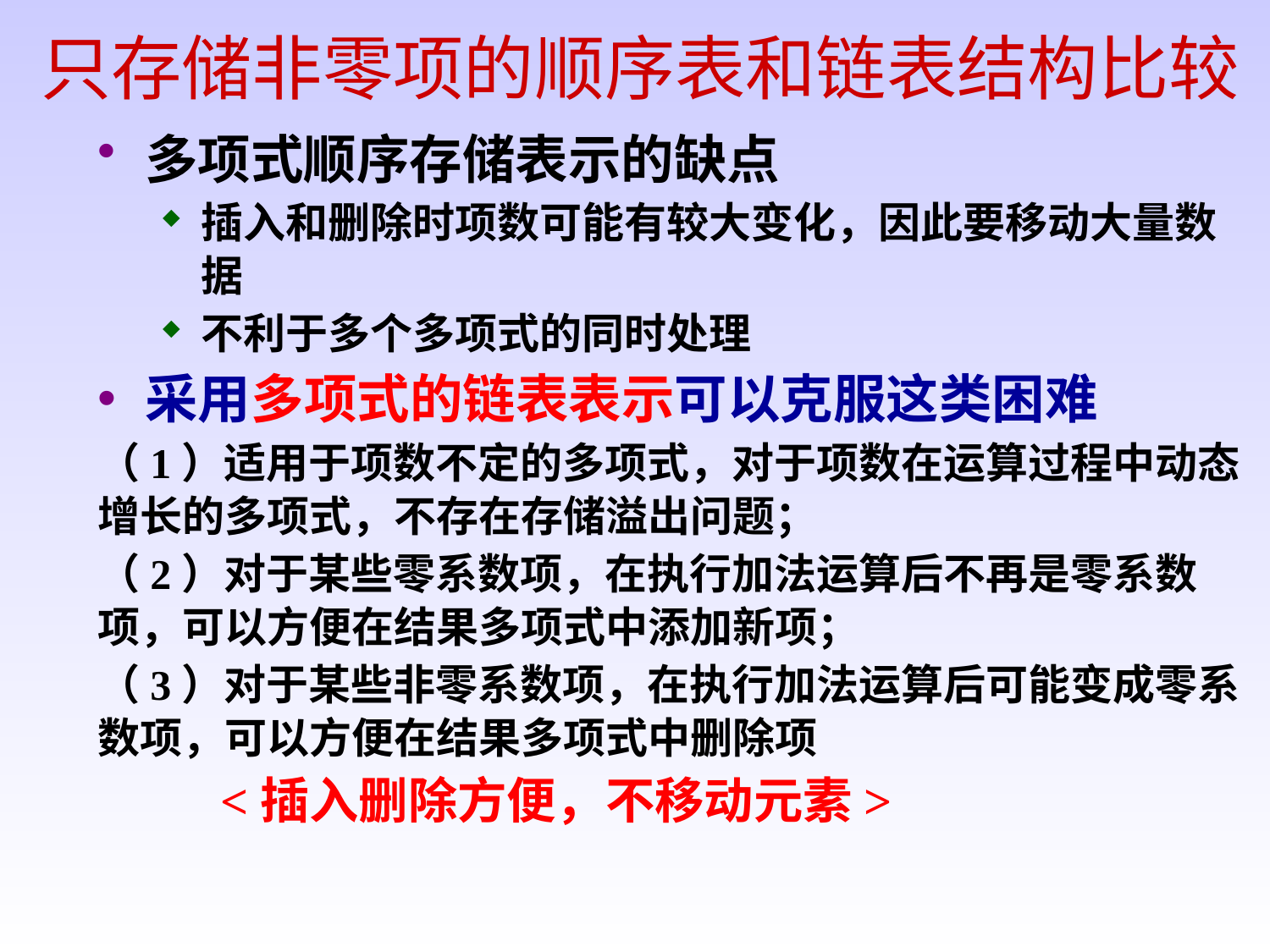

# 只存储非零项的顺序表和链表结构比较
多项式顺序存储表示的缺点
插入和删除时项数可能有较大变化，因此要移动大量数据
不利于多个多项式的同时处理
采用多项式的链表表示可以克服这类困难
（1）适用于项数不定的多项式，对于项数在运算过程中动态增长的多项式，不存在存储溢出问题；
（2）对于某些零系数项，在执行加法运算后不再是零系数项，可以方便在结果多项式中添加新项；
（3）对于某些非零系数项，在执行加法运算后可能变成零系数项，可以方便在结果多项式中删除项
          <插入删除方便，不移动元素>